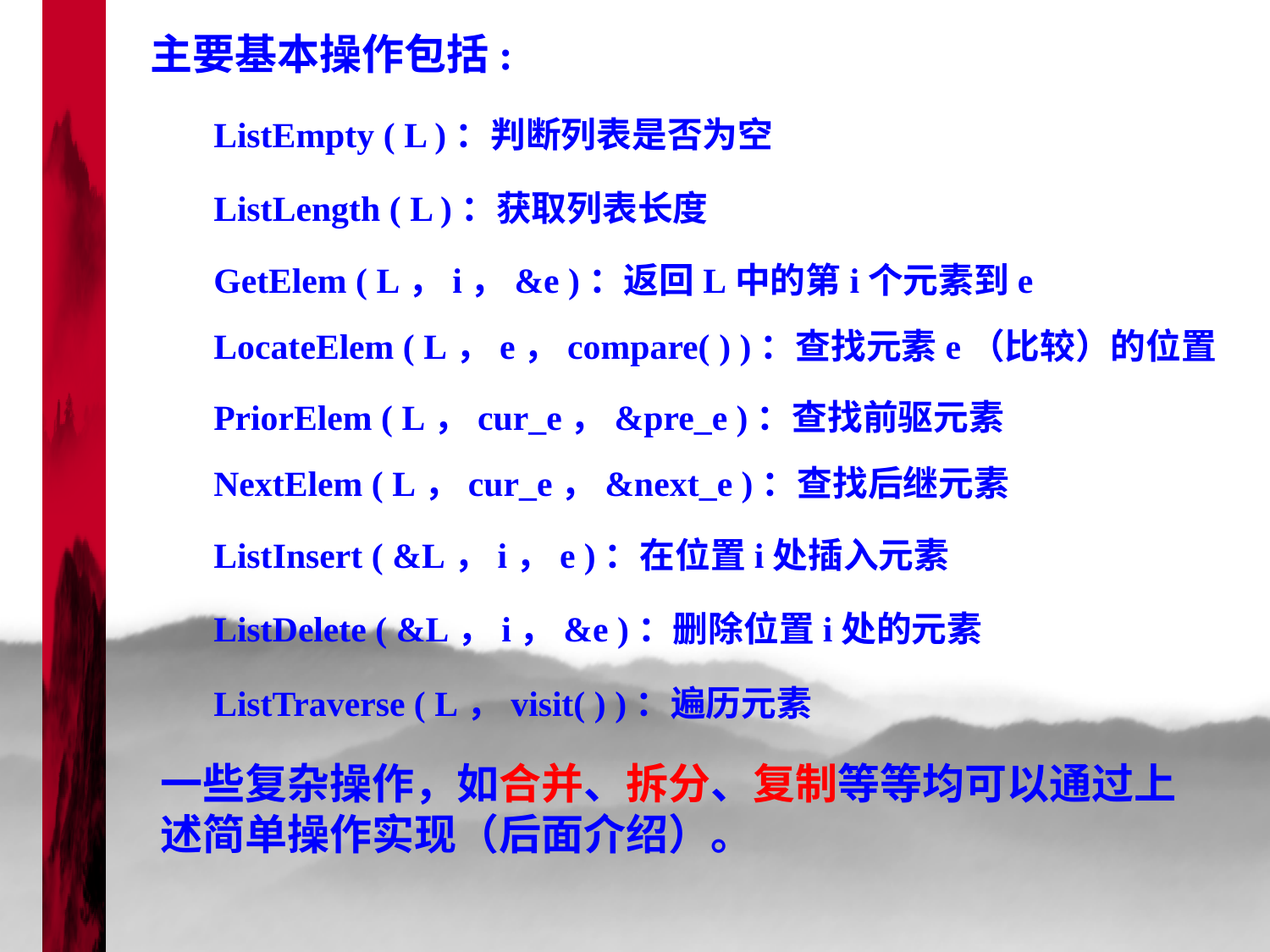

主要基本操作包括:
ListEmpty ( L )：判断列表是否为空
ListLength ( L )：获取列表长度
GetElem ( L，i，&e )：返回L中的第i个元素到e
LocateElem ( L，e，compare( ) )：查找元素e（比较）的位置
PriorElem ( L，cur_e，&pre_e )：查找前驱元素
NextElem ( L，cur_e，&next_e )：查找后继元素
ListInsert ( &L，i，e )：在位置i处插入元素
ListDelete ( &L，i，&e )：删除位置i处的元素
ListTraverse ( L，visit( ) )：遍历元素
一些复杂操作，如合并、拆分、复制等等均可以通过上述简单操作实现（后面介绍）。